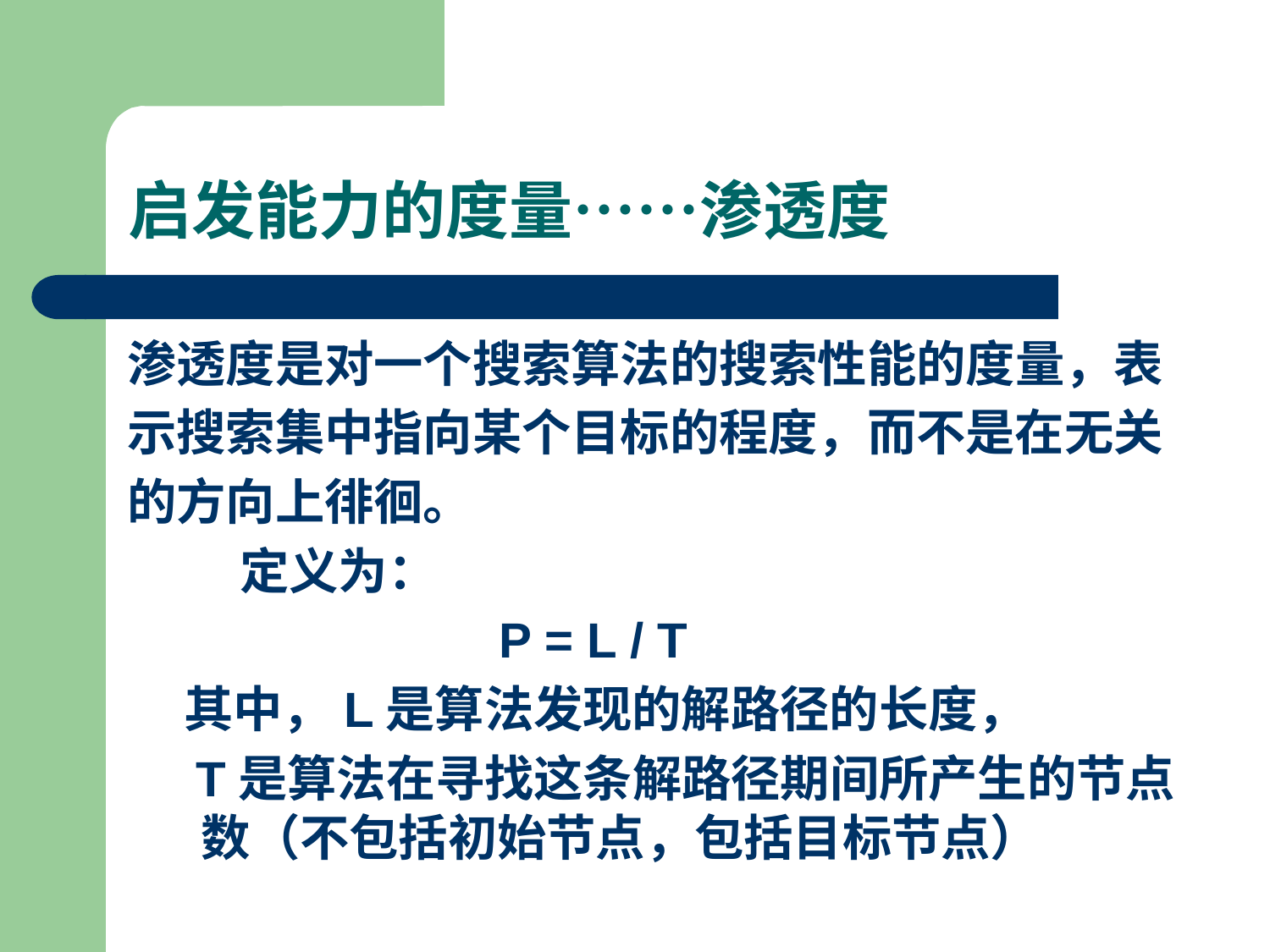

启发能力的度量……渗透度
渗透度是对一个搜索算法的搜索性能的度量，表
示搜索集中指向某个目标的程度，而不是在无关
的方向上徘徊。
         定义为：
                           P = L / T
    其中，L是算法发现的解路径的长度，
     T是算法在寻找这条解路径期间所产生的节点数（不包括初始节点，包括目标节点）
86